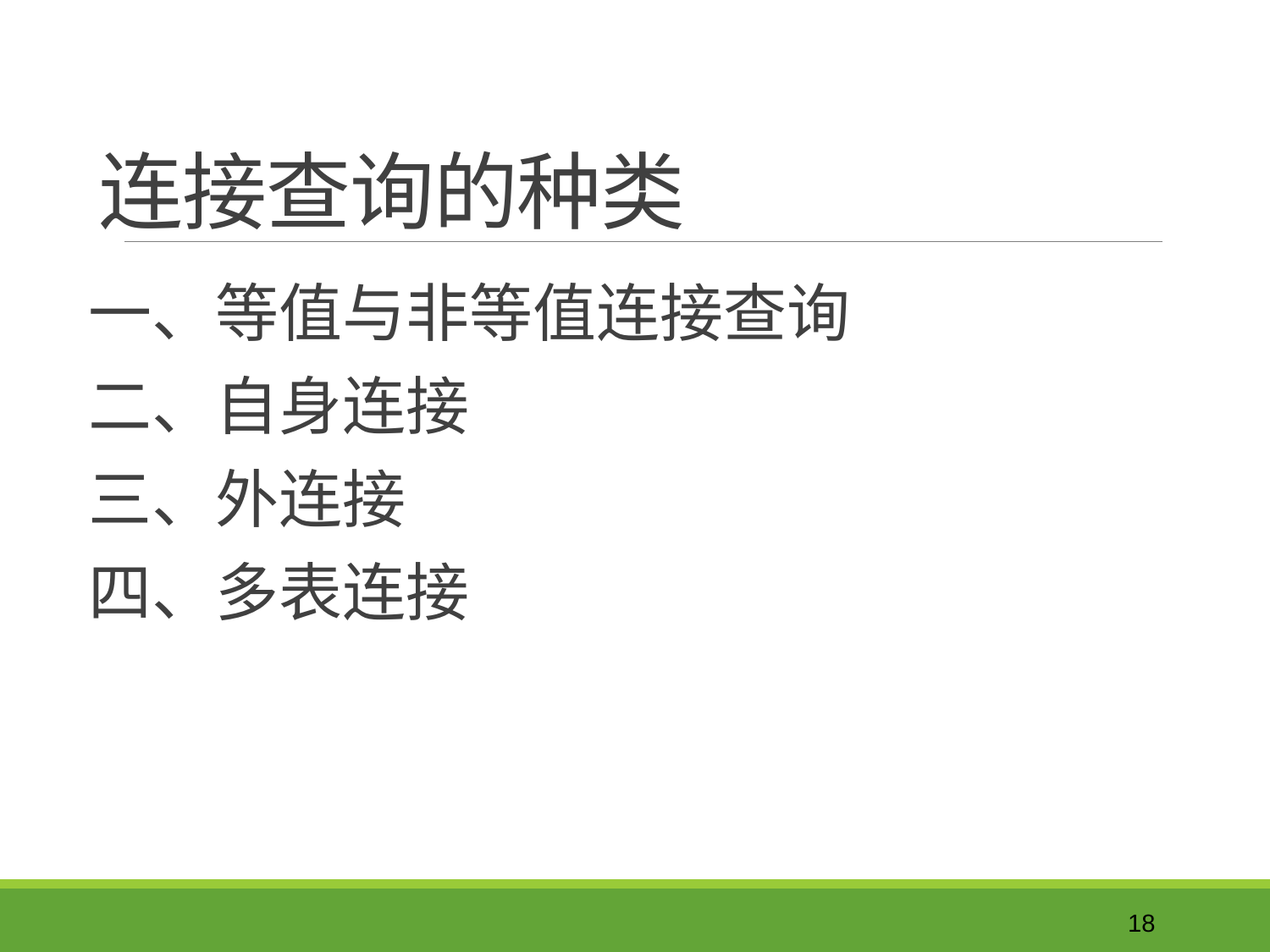

# 连接查询的种类
一、等值与非等值连接查询
二、自身连接
三、外连接
四、多表连接
18